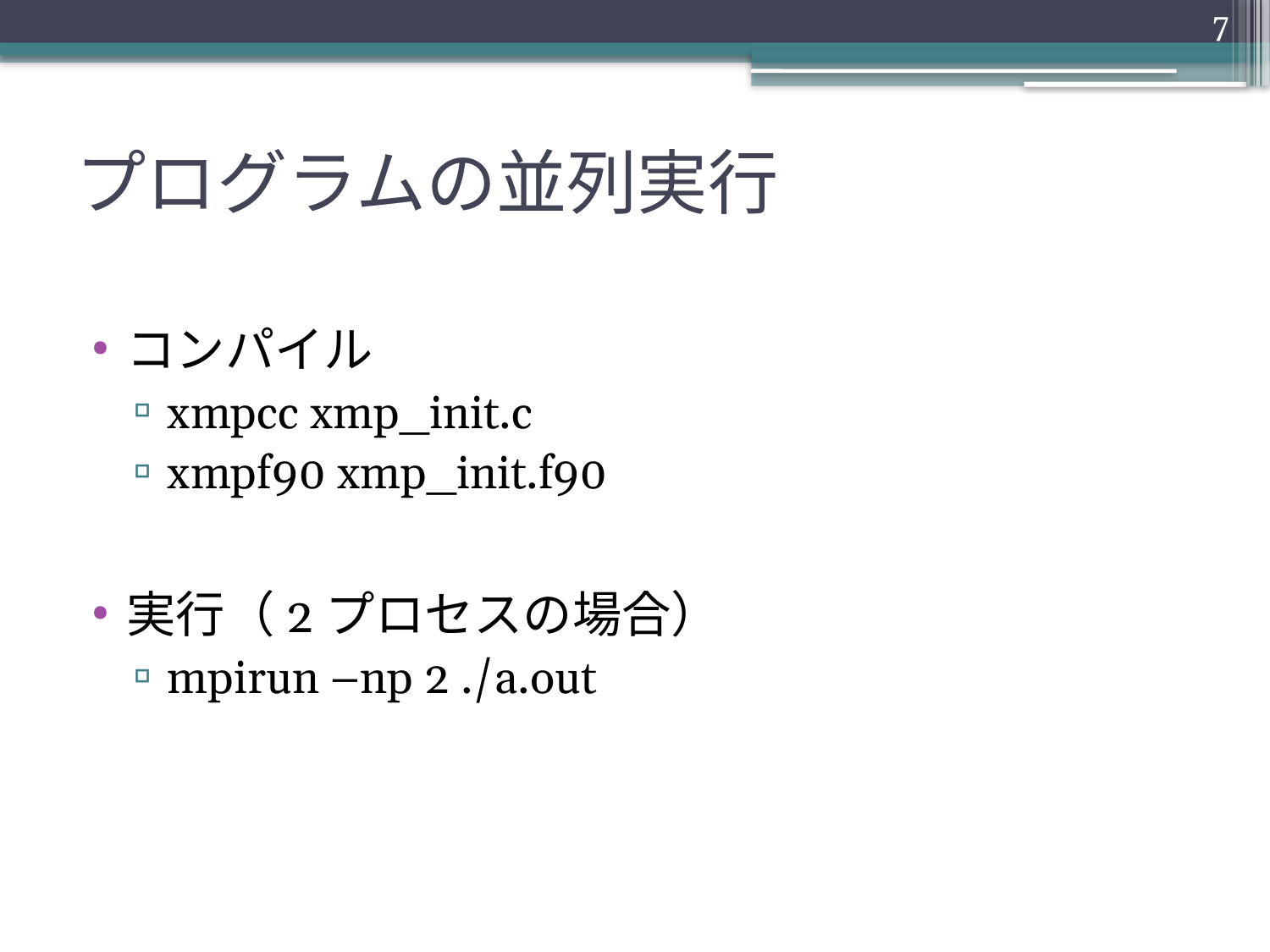

7
# プログラムの並列実行
コンパイル
xmpcc xmp_init.c
xmpf90 xmp_init.f90

実行（2プロセスの場合）
mpirun –np 2 ./a.out